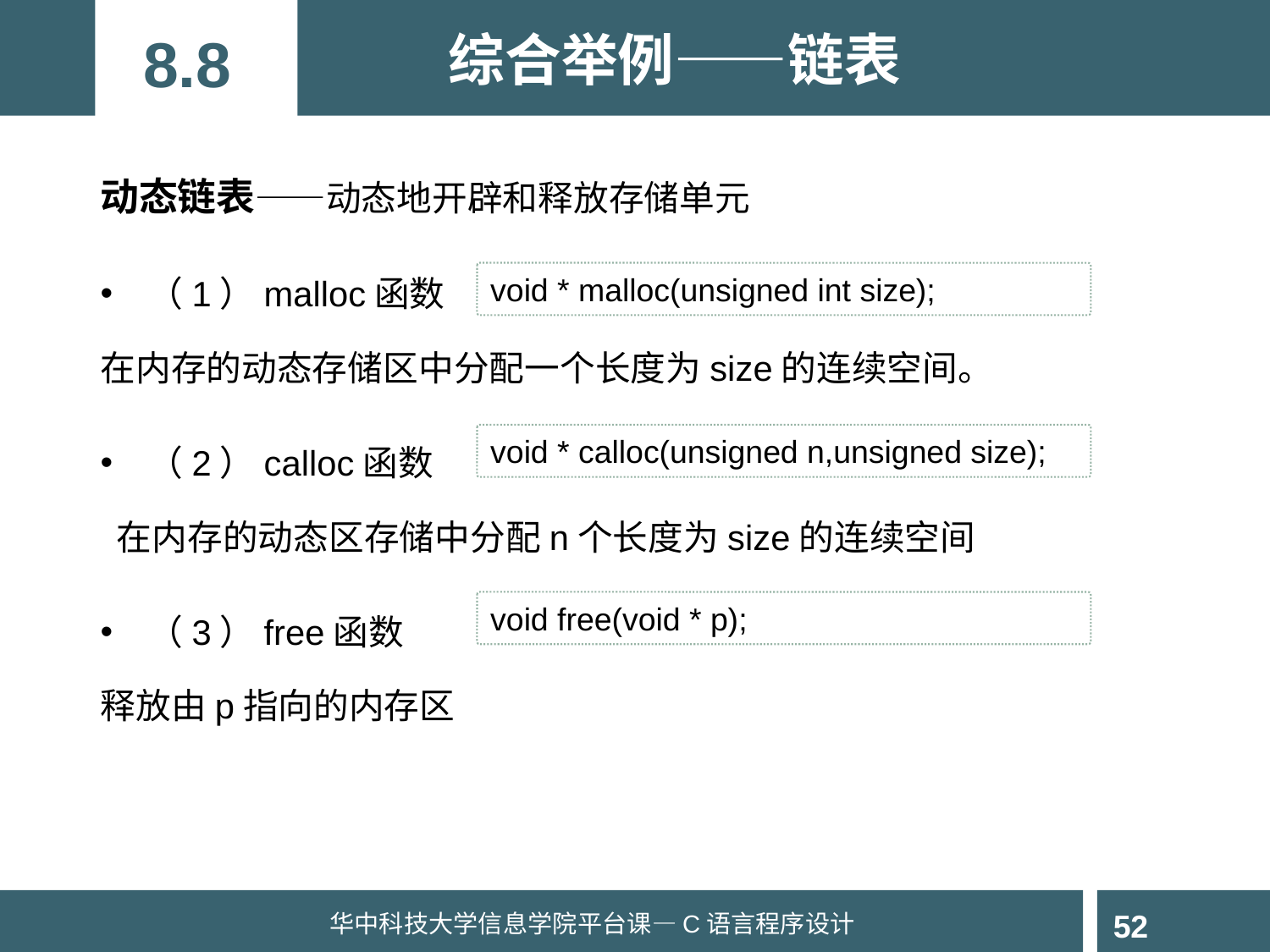

综合举例——链表
8.8
动态链表——动态地开辟和释放存储单元
（1）malloc函数
在内存的动态存储区中分配一个长度为size的连续空间。
（2）calloc函数
 在内存的动态区存储中分配n个长度为size的连续空间
（3）free函数
释放由p指向的内存区

void * malloc(unsigned int size);
void * calloc(unsigned n,unsigned size);
void free(void * p);